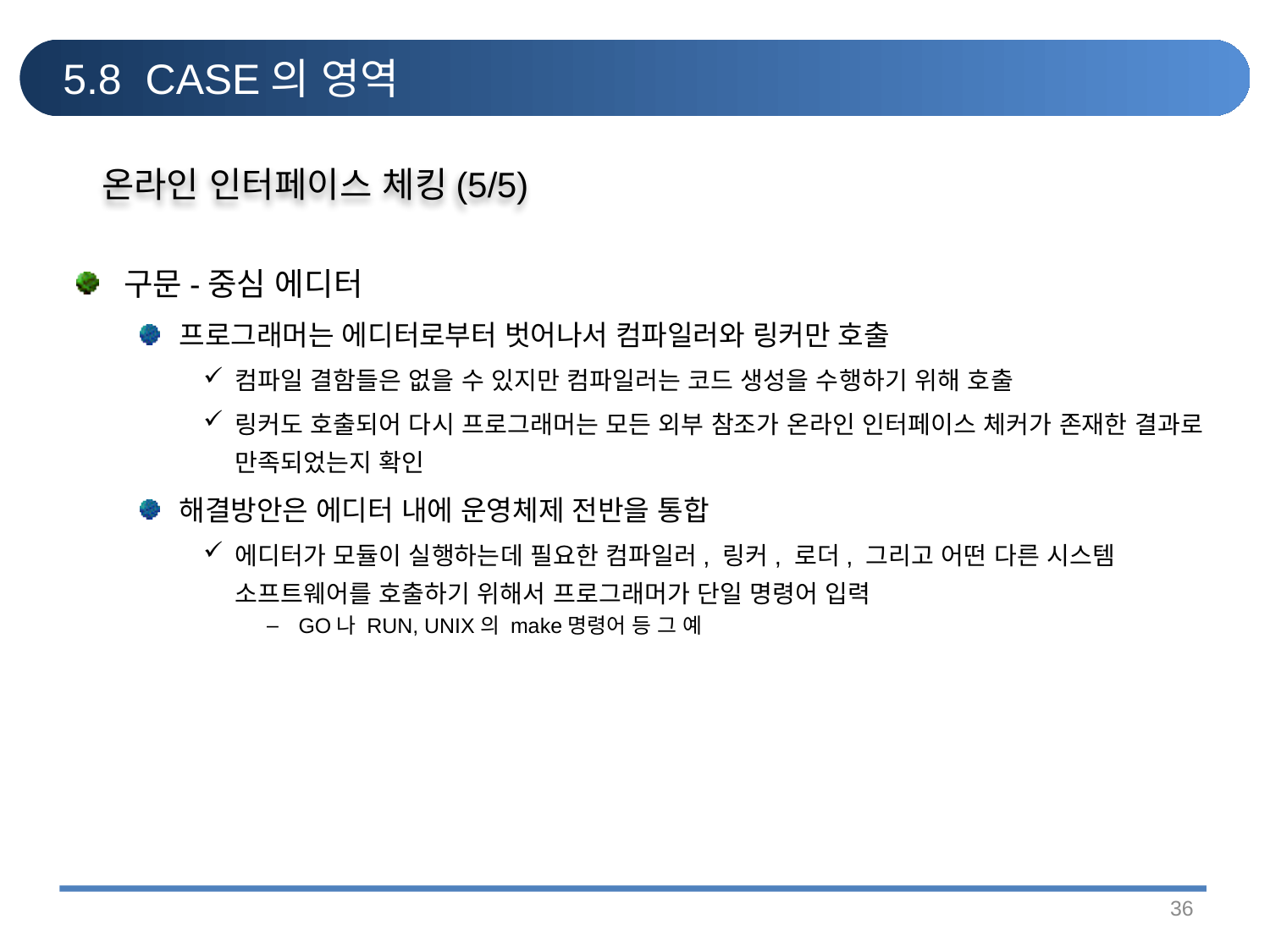

# 5.8  CASE의 영역
온라인 인터페이스 체킹(5/5)
구문-중심 에디터
프로그래머는 에디터로부터 벗어나서 컴파일러와 링커만 호출
컴파일 결함들은 없을 수 있지만 컴파일러는 코드 생성을 수행하기 위해 호출
링커도 호출되어 다시 프로그래머는 모든 외부 참조가 온라인 인터페이스 체커가 존재한 결과로 만족되었는지 확인
해결방안은 에디터 내에 운영체제 전반을 통합
에디터가 모듈이 실행하는데 필요한 컴파일러, 링커, 로더, 그리고 어떤 다른 시스템 소프트웨어를 호출하기 위해서 프로그래머가 단일 명령어 입력
GO나 RUN, UNIX의 make명령어 등 그 예
36